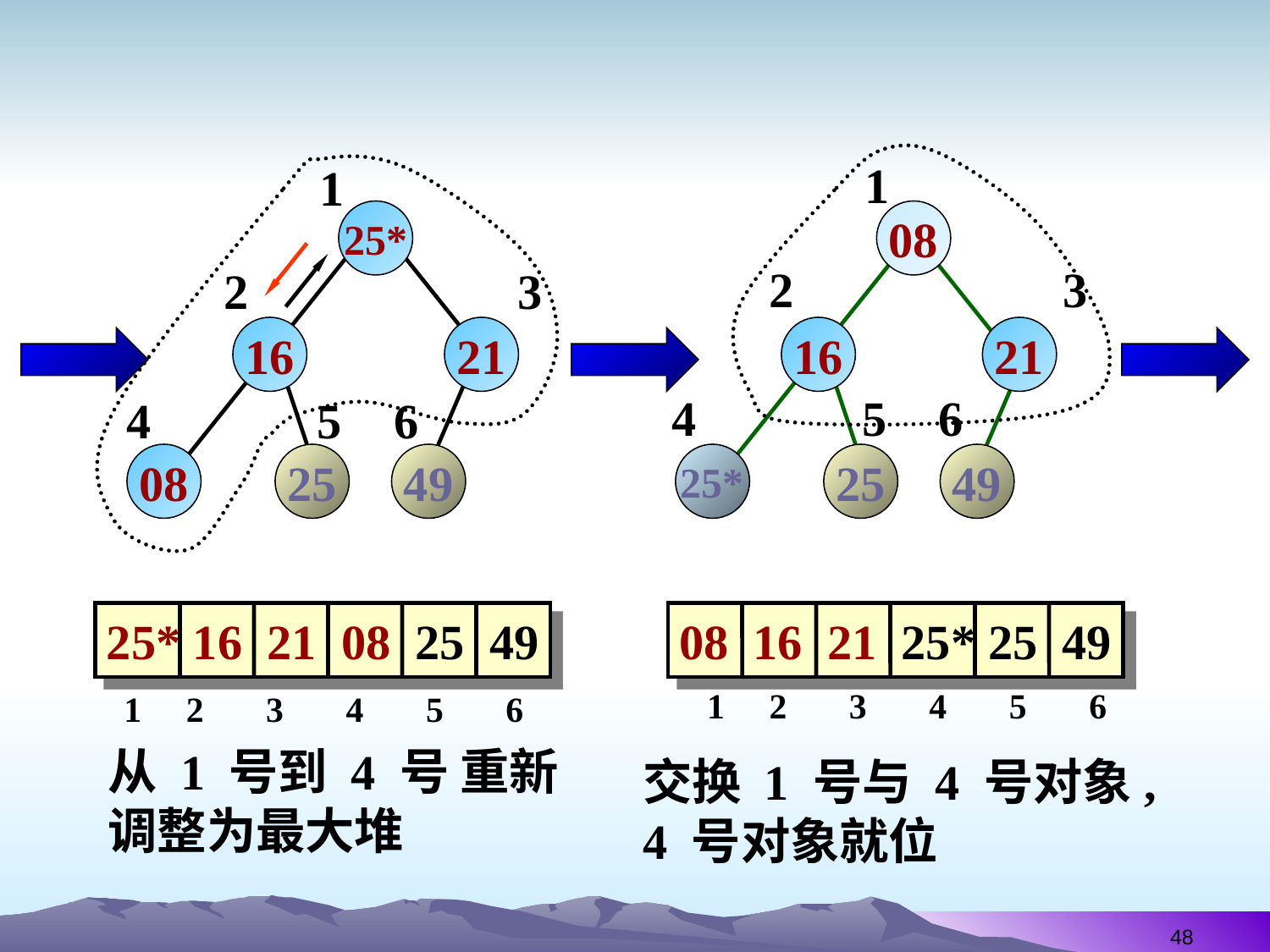

1
08
2
3

16
21

4

5
6

25*
25
49
08  16  21  25* 25  49

交换 1 号与 4 号对象,
4 号对象就位

1
25*

2

3
16
21

4
5
6
08
25
49
25* 16  21  08  25  49

从 1 号到 4 号 重新
调整为最大堆

   1     2       3       4       5       6
   1     2       3       4       5       6
48